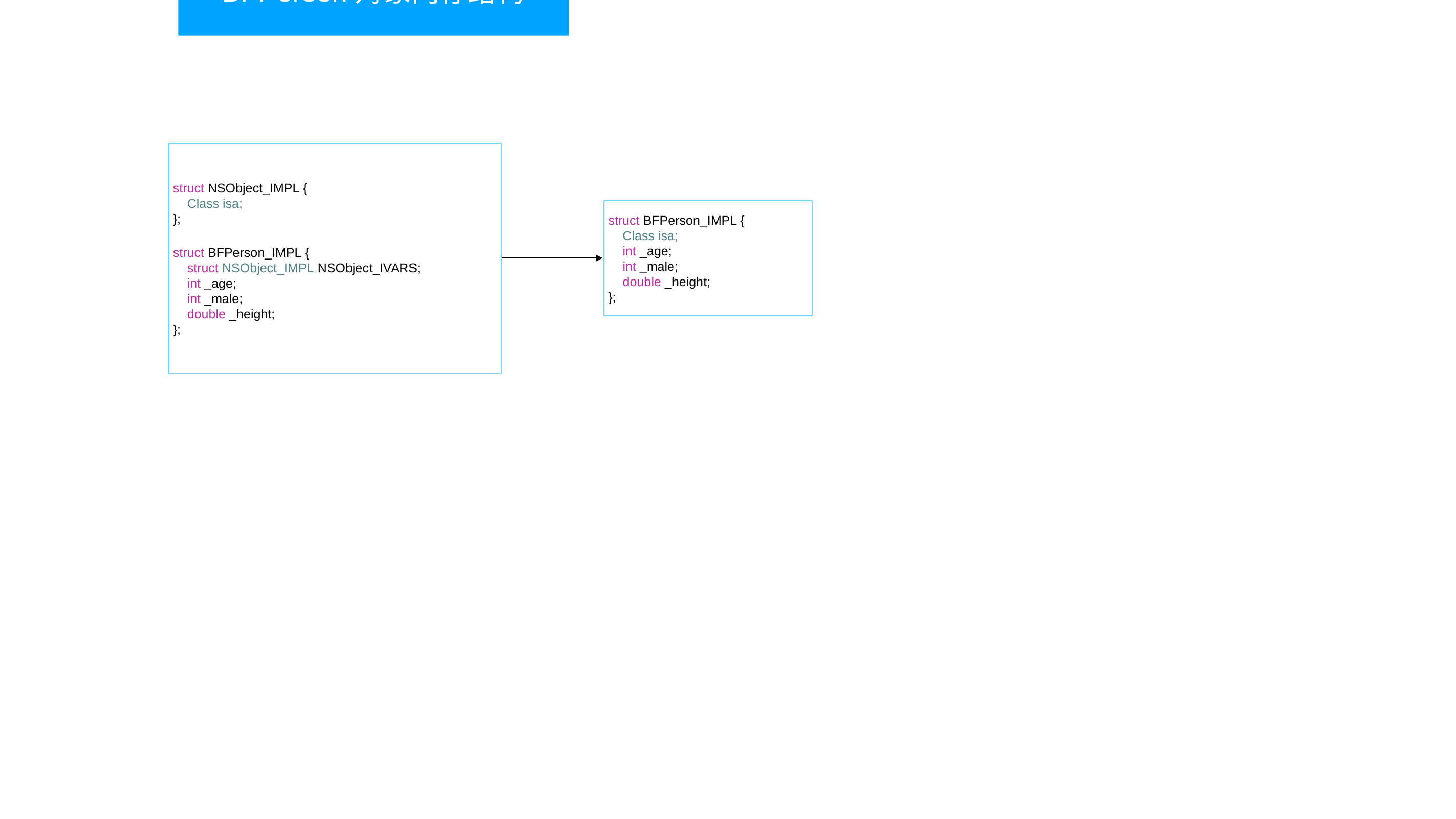

BFPerson对象内存结构
struct NSObject_IMPL {
    Class isa;
};

struct BFPerson_IMPL {
    struct NSObject_IMPL NSObject_IVARS;
    int _age;
    int _male;
    double _height;
};
struct BFPerson_IMPL {
    Class isa;
    int _age;
    int _male;
    double _height;
};